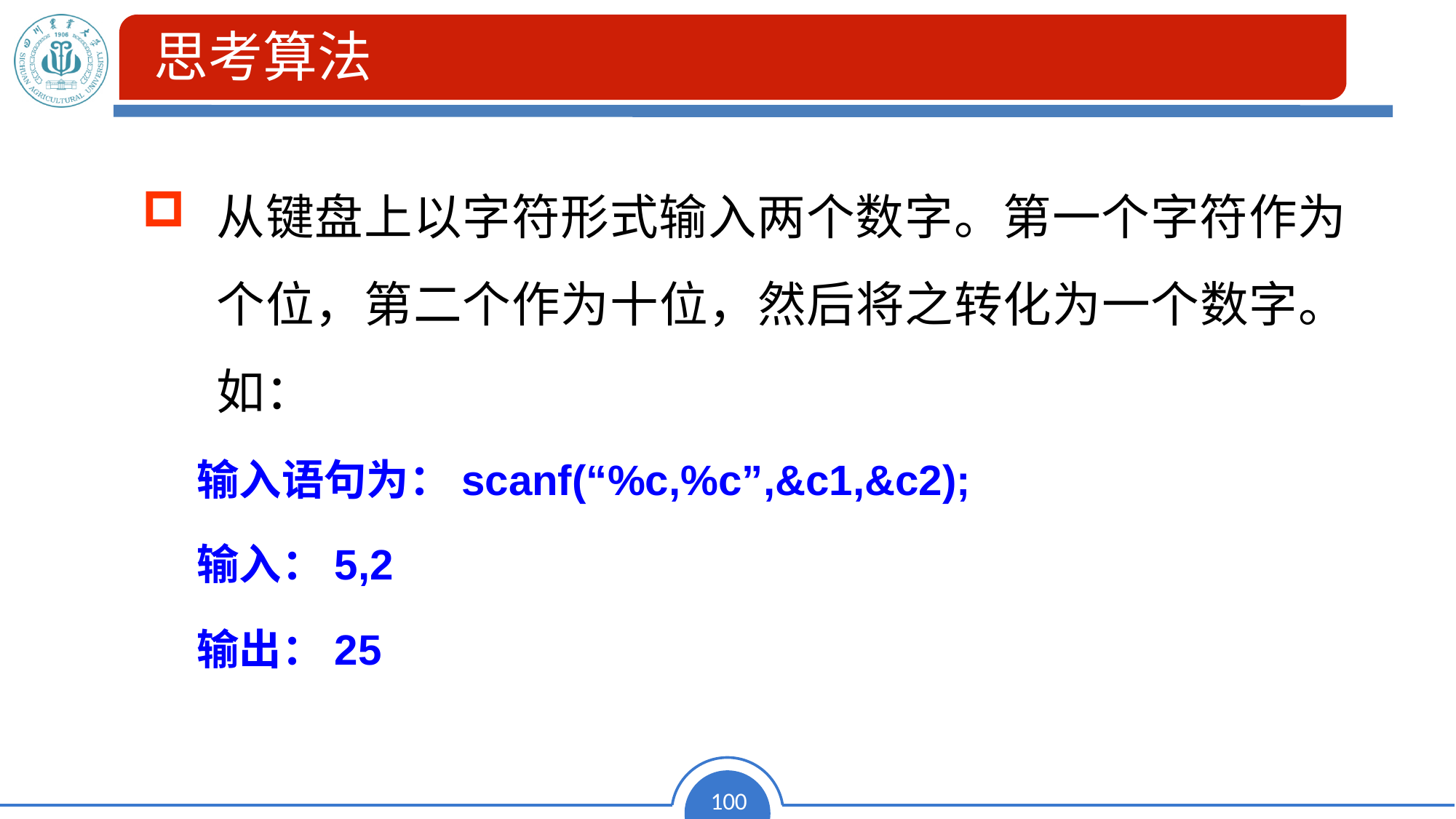

思考算法
从键盘上以字符形式输入两个数字。第一个字符作为个位，第二个作为十位，然后将之转化为一个数字。如：
输入语句为：scanf(“%c,%c”,&c1,&c2);
输入：5,2
输出：25